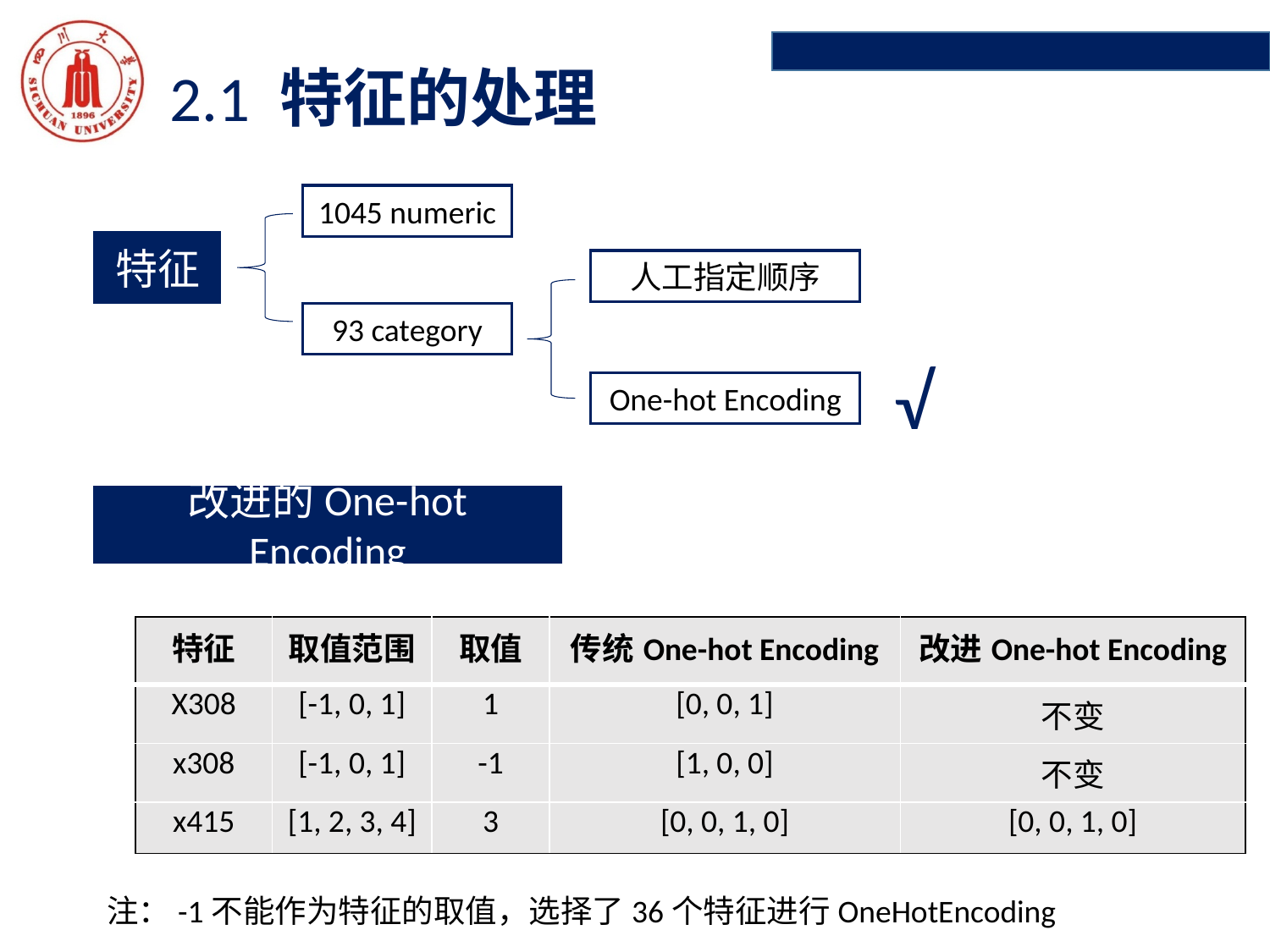

2.1 特征的处理
1045 numeric

特征
人工指定顺序

93 category
√
One-hot Encoding
改进的One-hot Encoding
| 特征 | 取值范围 | 取值 | 传统One-hot Encoding | 改进One-hot Encoding |
| --- | --- | --- | --- | --- |
| X308 | [-1, 0, 1] | 1 | [0, 0, 1] | 不变 |
| x308 | [-1, 0, 1] | -1 | [1, 0, 0] | 不变 |
| x415 | [1, 2, 3, 4] | 3 | [0, 0, 1, 0] | [0, 0, 1, 0] |
注：-1不能作为特征的取值，选择了36个特征进行OneHotEncoding